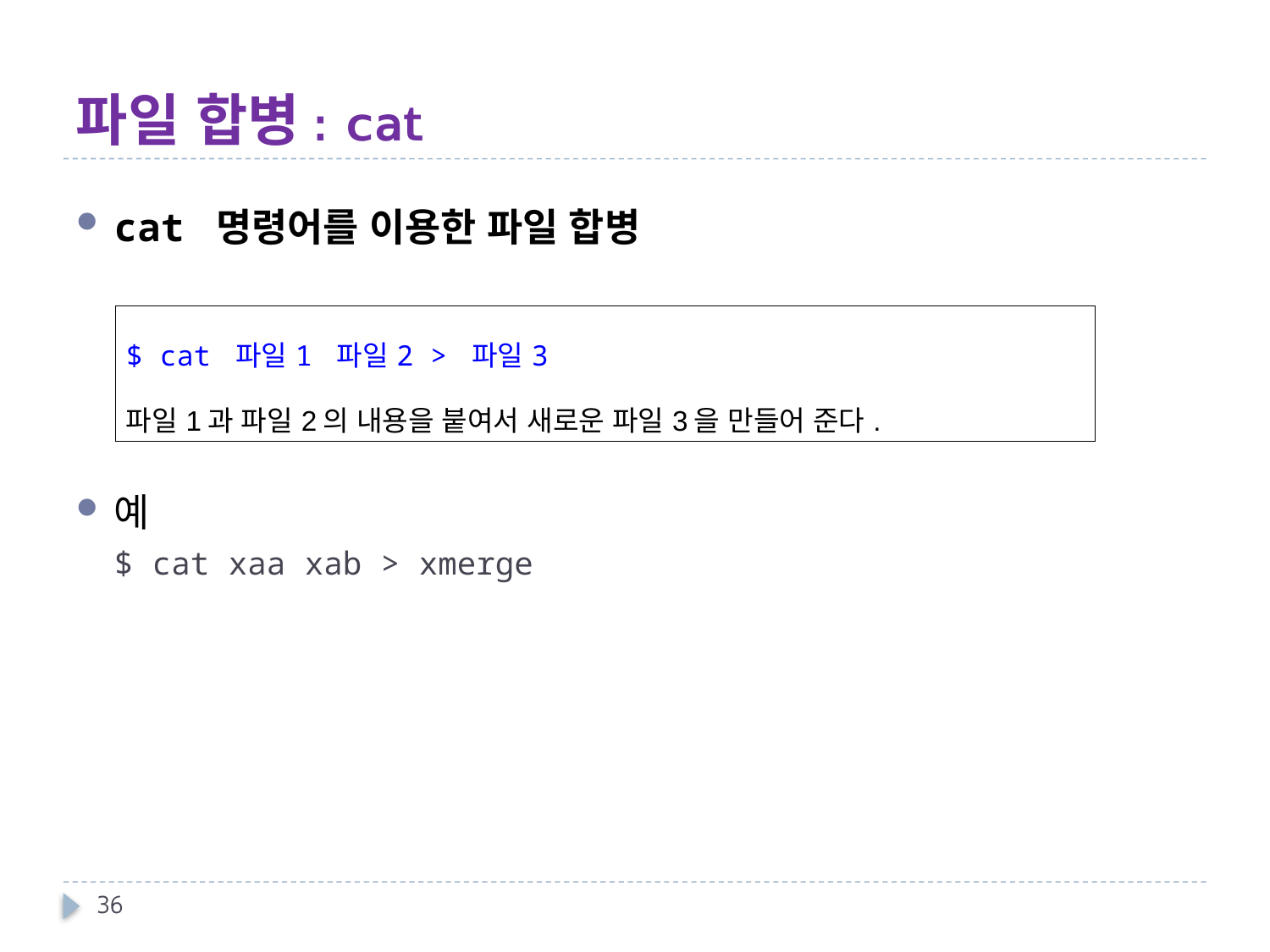

# 파일 합병: cat
cat 명령어를 이용한 파일 합병

예
$ cat xaa xab > xmerge

| $ cat 파일1 파일2 > 파일3 파일1과 파일2의 내용을 붙여서 새로운 파일3을 만들어 준다. |
| --- |
36